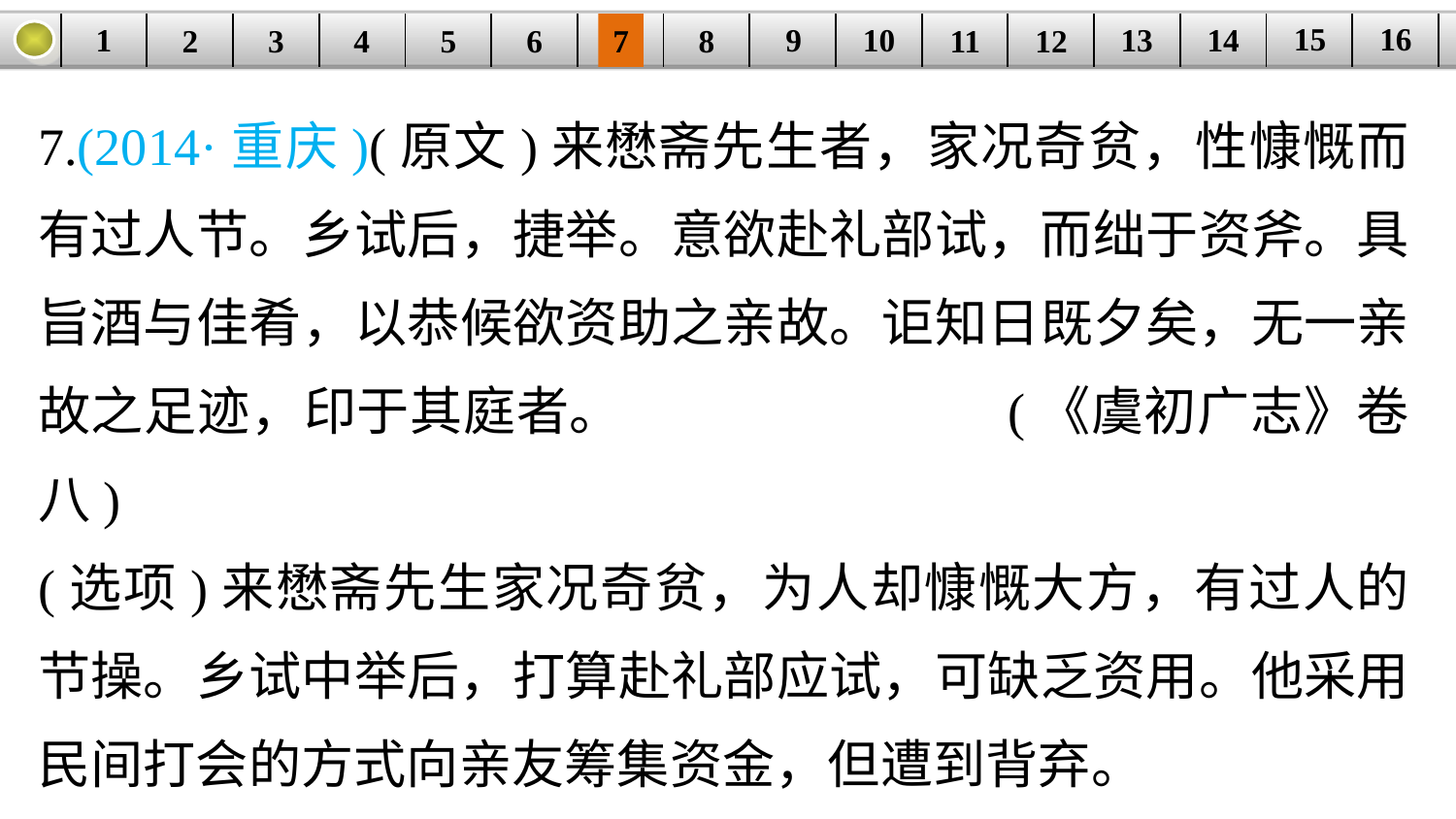

16

15
14
9
10
1
13
3
4
5
6
8
11
2
12
|  |  |  |  |  |  |  |  |  |  |  |  |  |  |  |  |
| --- | --- | --- | --- | --- | --- | --- | --- | --- | --- | --- | --- | --- | --- | --- | --- |
7

7.(2014·重庆)(原文)来懋斋先生者，家况奇贫，性慷慨而有过人节。乡试后，捷举。意欲赴礼部试，而绌于资斧。具旨酒与佳肴，以恭候欲资助之亲故。讵知日既夕矣，无一亲故之足迹，印于其庭者。                              (《虞初广志》卷八)
(选项)来懋斋先生家况奇贫，为人却慷慨大方，有过人的节操。乡试中举后，打算赴礼部应试，可缺乏资用。他采用民间打会的方式向亲友筹集资金，但遭到背弃。
比对：______________________________________________